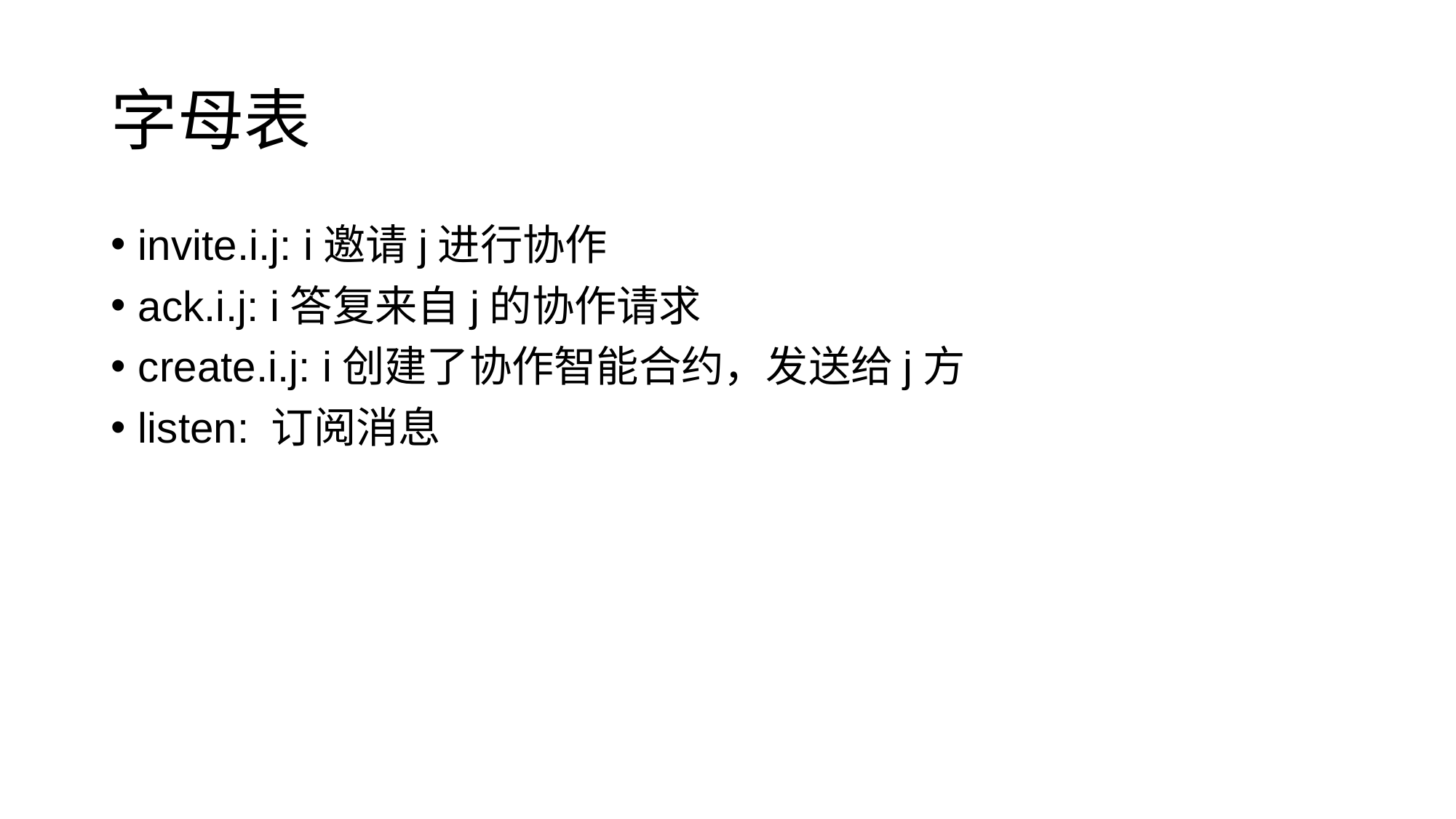

# 字母表
invite.i.j: i邀请j进行协作
ack.i.j: i答复来自j的协作请求
create.i.j: i创建了协作智能合约，发送给j方
listen: 订阅消息